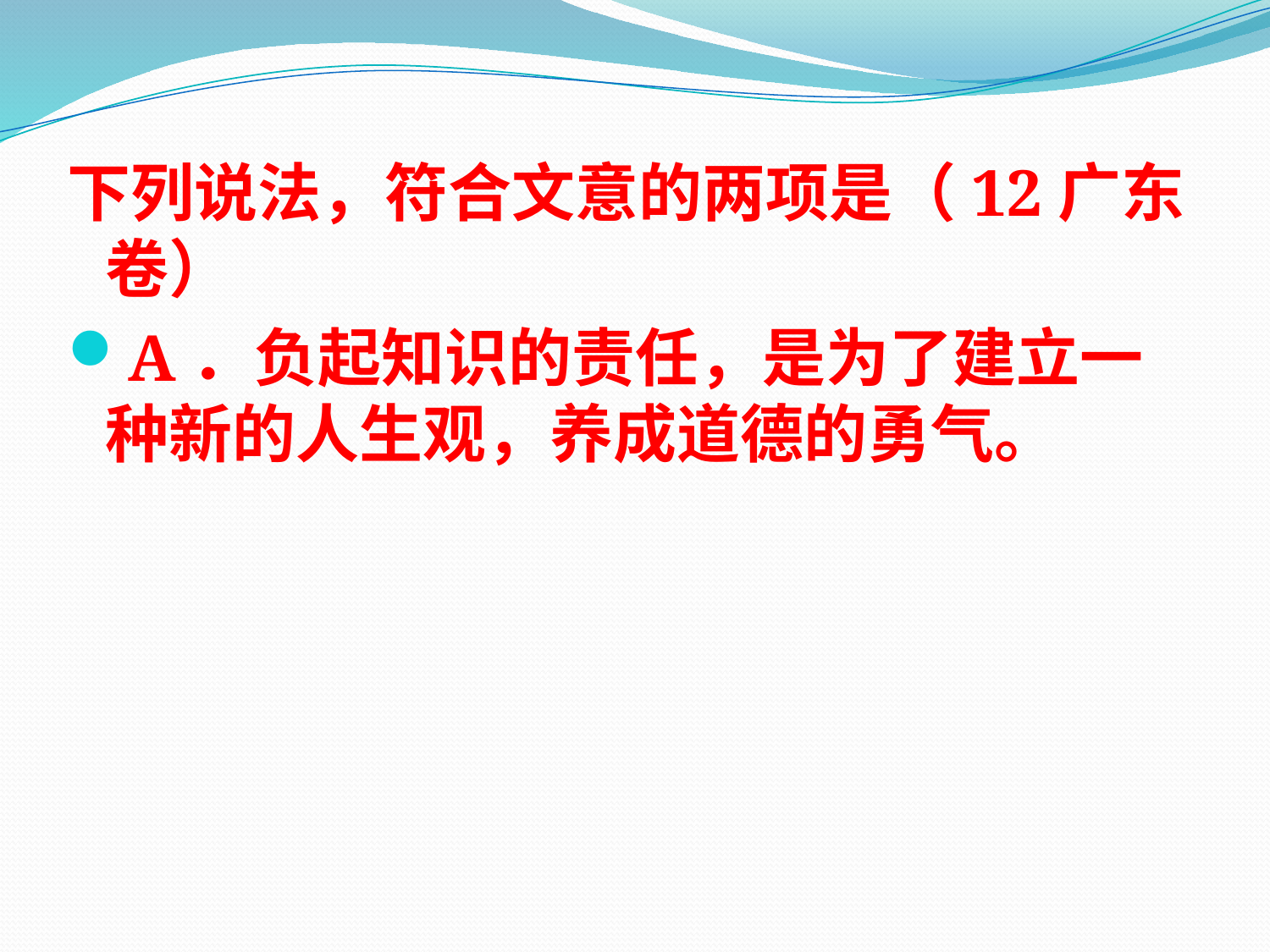

下列说法，符合文意的两项是（12广东卷）
A．负起知识的责任，是为了建立一种新的人生观，养成道德的勇气。